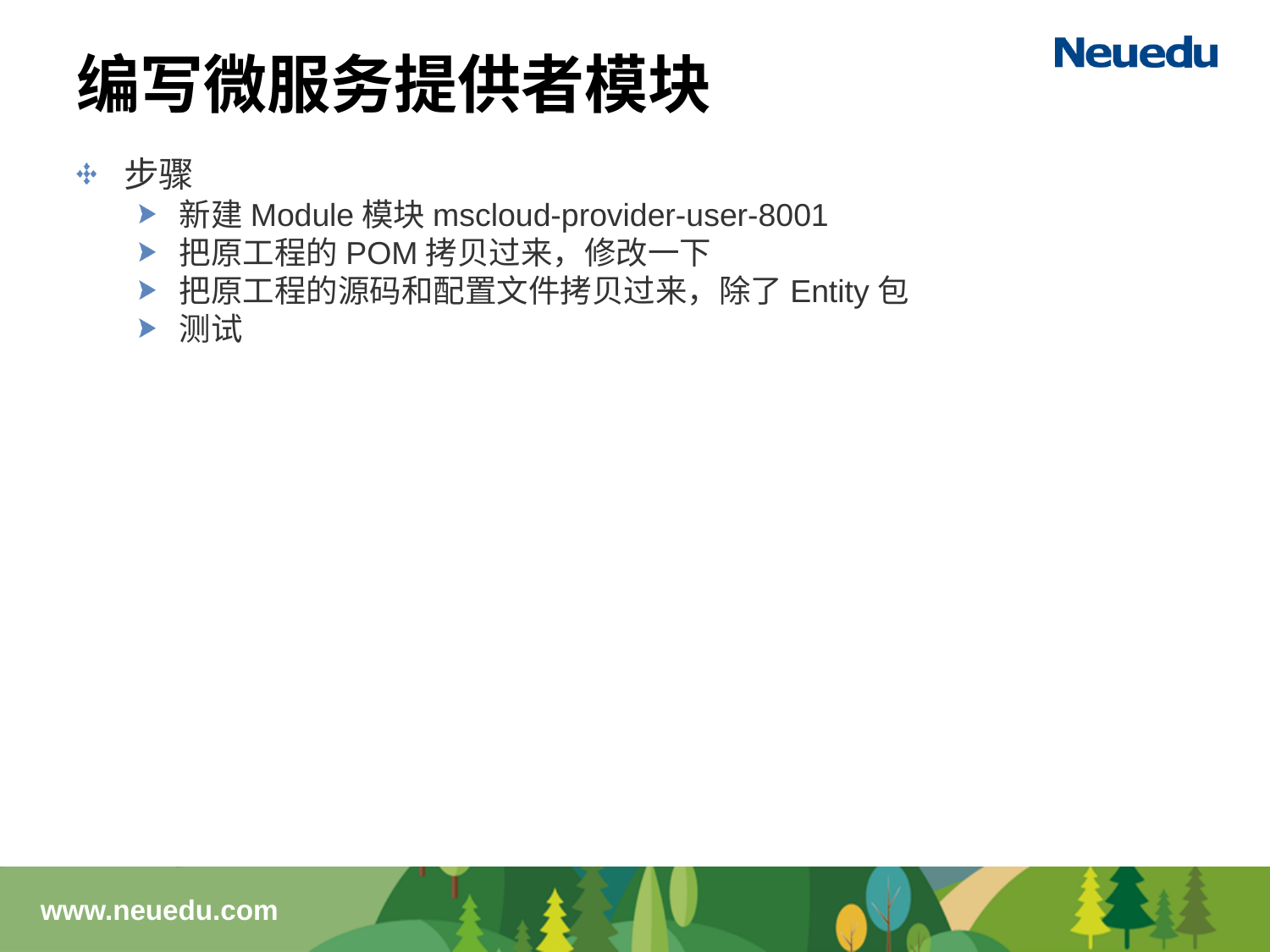

# 编写微服务提供者模块
步骤
新建Module模块mscloud-provider-user-8001
把原工程的POM拷贝过来，修改一下
把原工程的源码和配置文件拷贝过来，除了Entity包
测试